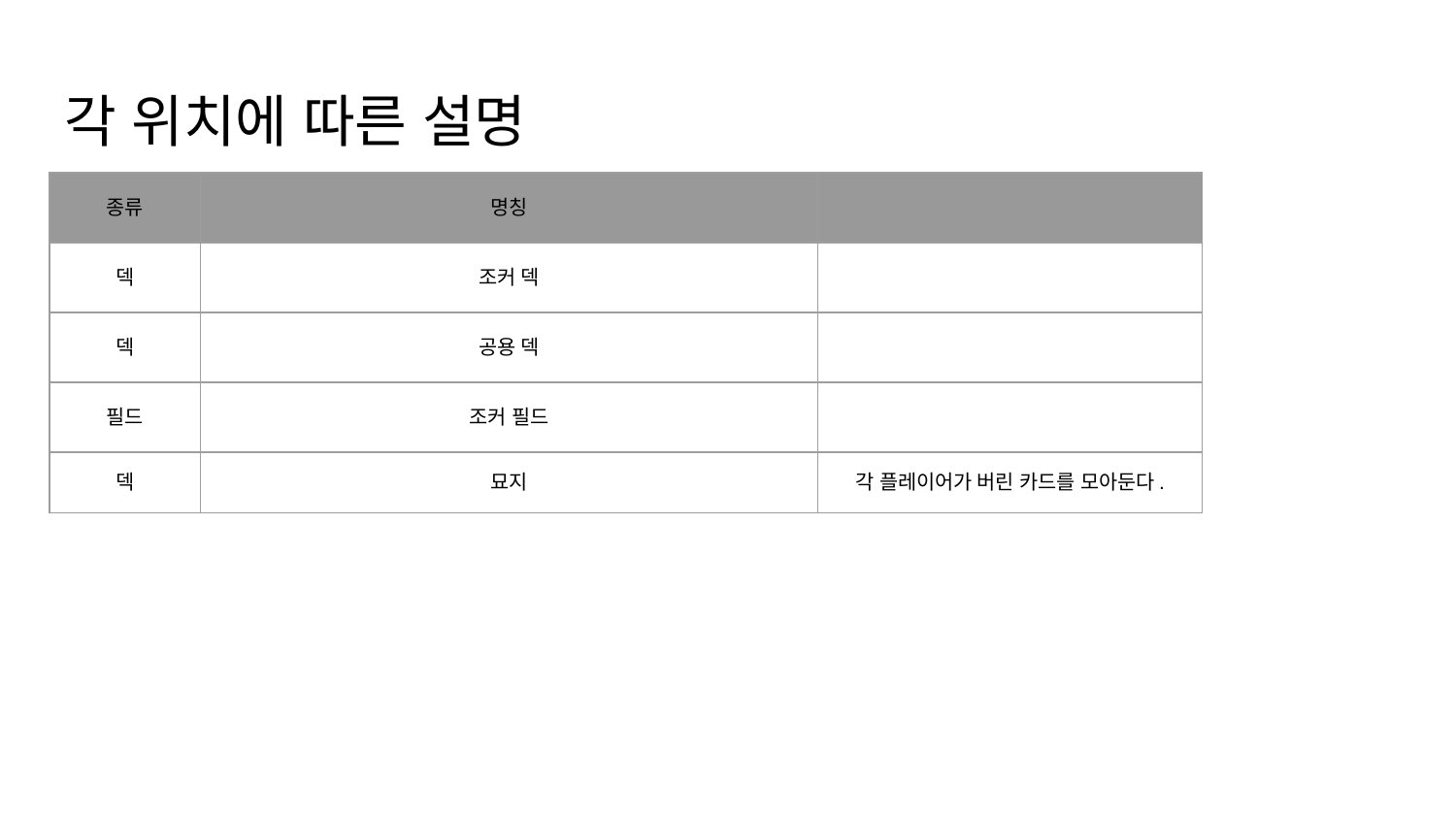

# 각 위치에 따른 설명
| 종류 | 명칭 |  |
| --- | --- | --- |
| 덱 | 조커 덱 |  |
| 덱 | 공용 덱 |  |
| 필드 | 조커 필드 |  |
| 덱 | 묘지 | 각 플레이어가 버린 카드를 모아둔다. |